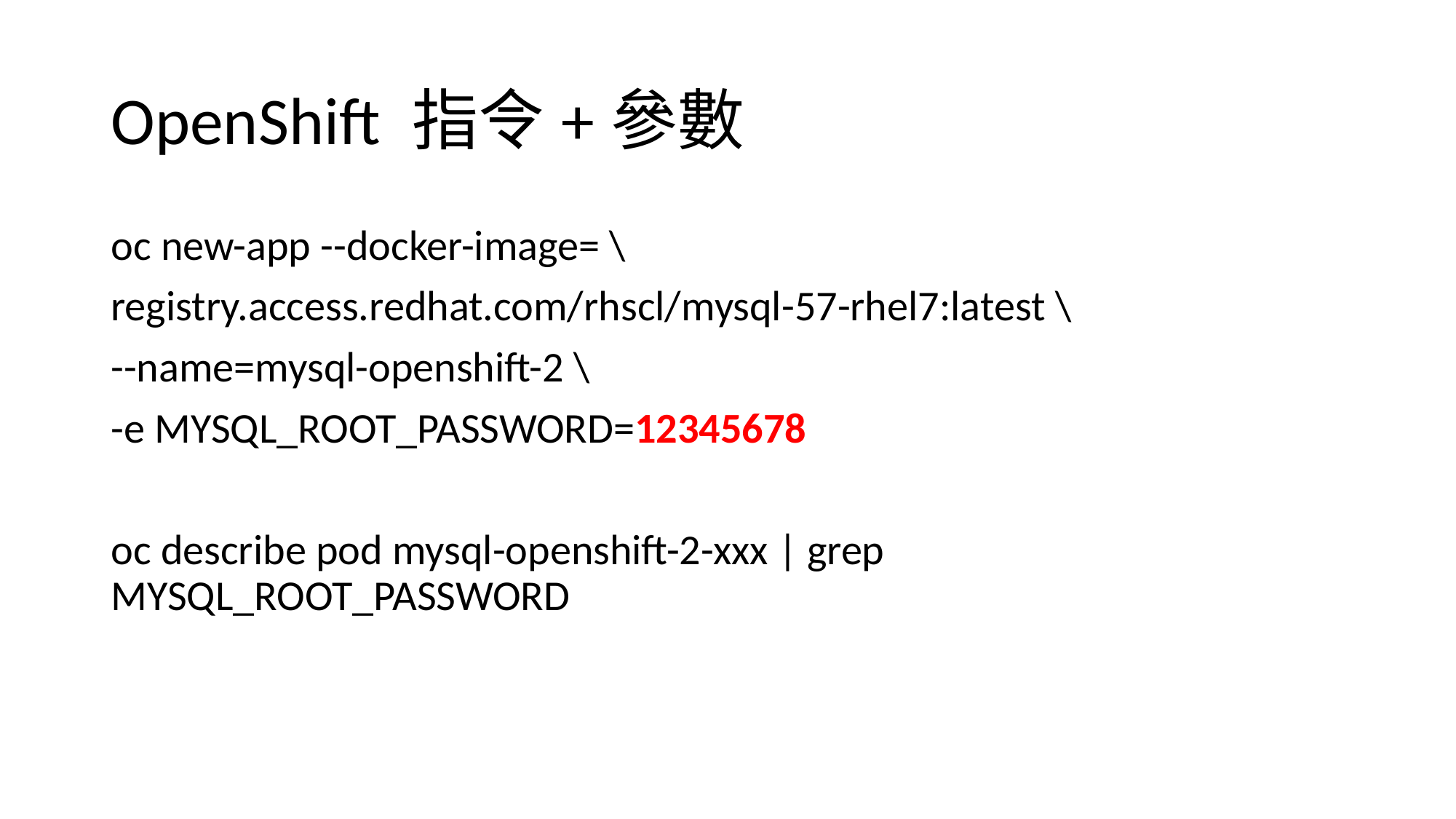

# OpenShift 指令+參數
oc new-app --docker-image= \
registry.access.redhat.com/rhscl/mysql-57-rhel7:latest \
--name=mysql-openshift-2 \
-e MYSQL_ROOT_PASSWORD=12345678

oc describe pod mysql-openshift-2-xxx | grep MYSQL_ROOT_PASSWORD